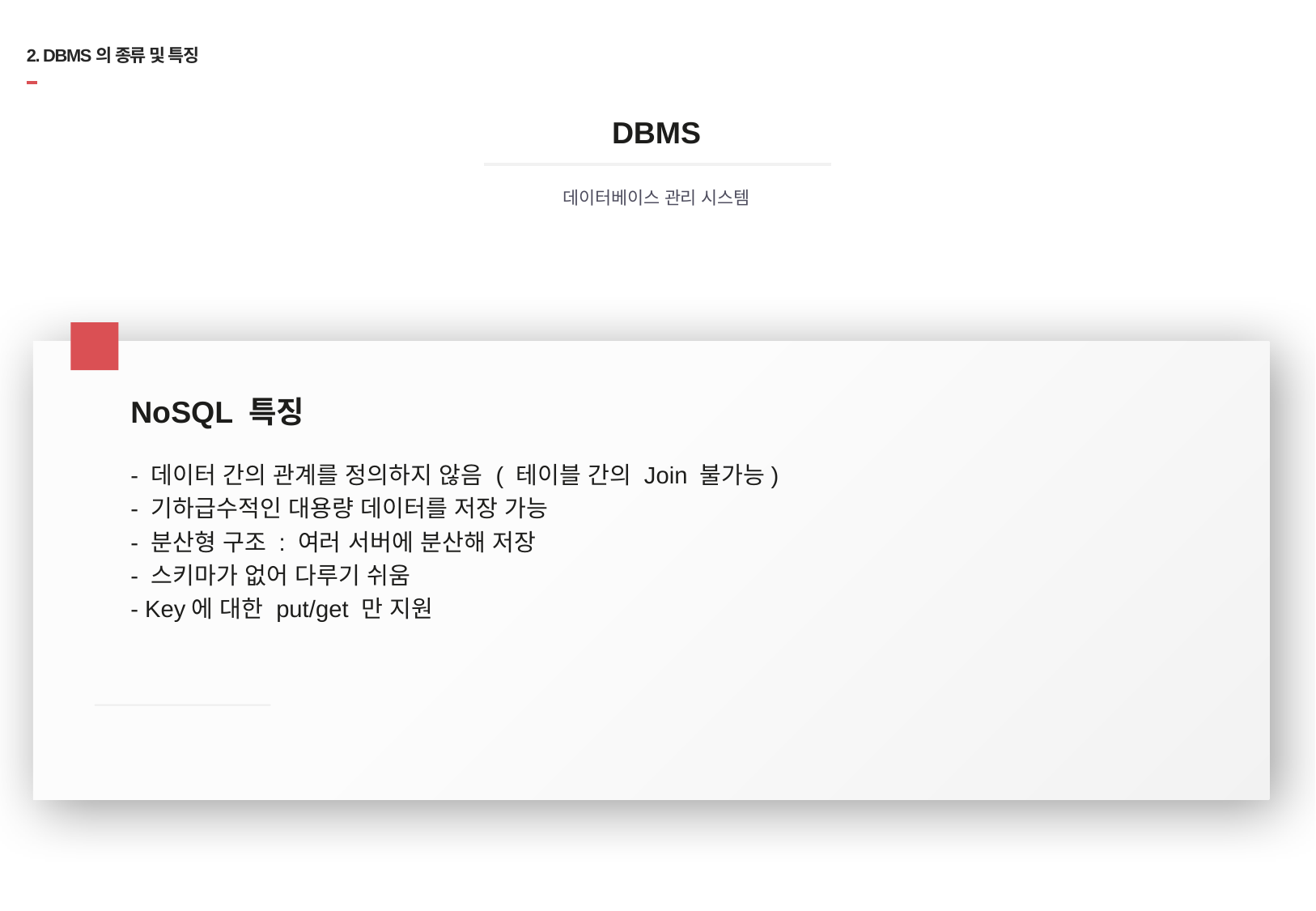

# 2. DBMS의 종류 및 특징
DBMS
데이터베이스 관리 시스템
04

NoSQL 특징
- 데이터 간의 관계를 정의하지 않음 ( 테이블 간의 Join 불가능)
- 기하급수적인 대용량 데이터를 저장 가능
- 분산형 구조 : 여러 서버에 분산해 저장
- 스키마가 없어 다루기 쉬움
- Key에 대한 put/get 만 지원